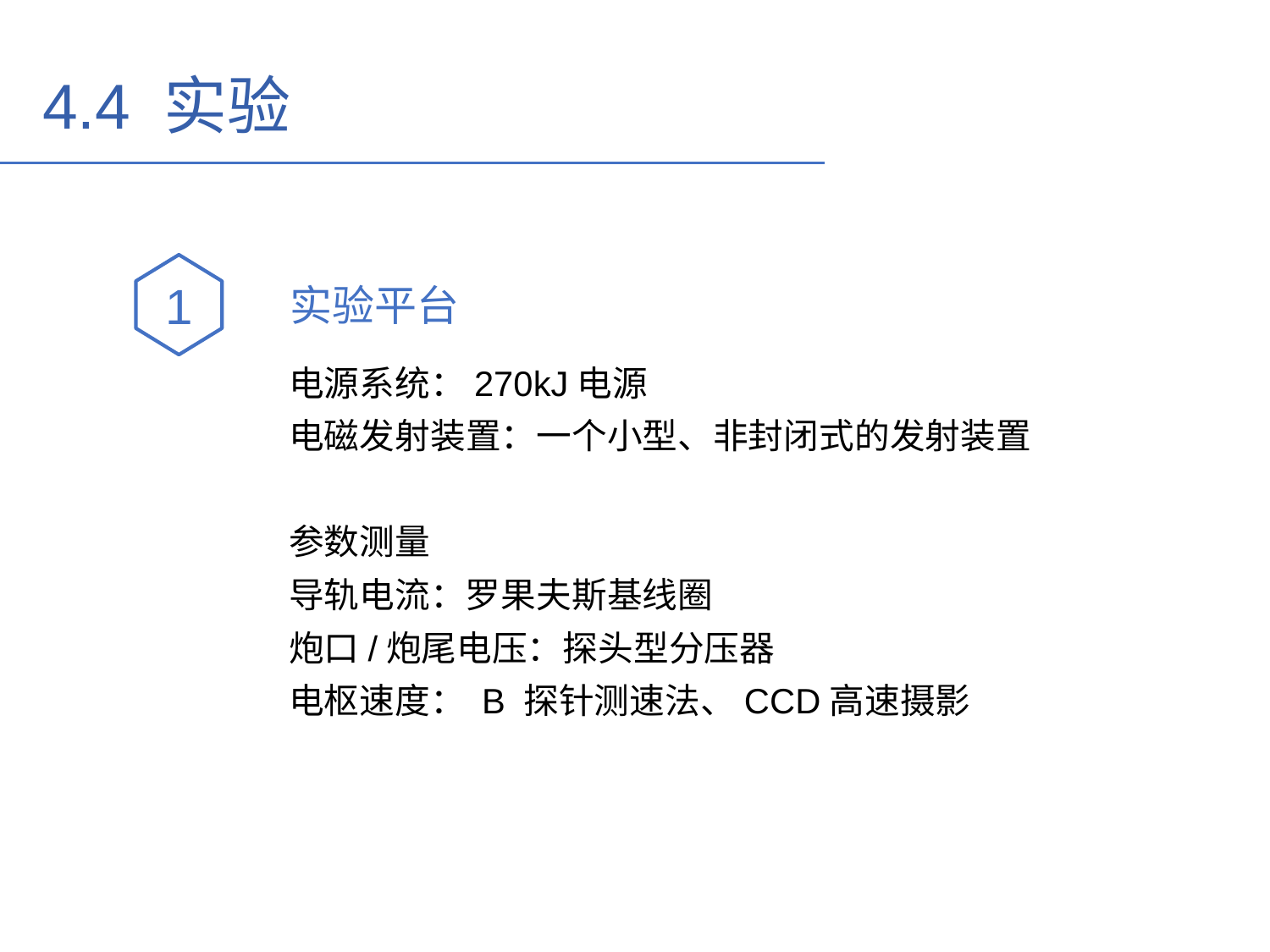

4.4 实验
1
实验平台
电源系统：270kJ电源
电磁发射装置：一个小型、非封闭式的发射装置

参数测量
导轨电流：罗果夫斯基线圈
炮口/炮尾电压：探头型分压器
电枢速度： B 探针测速法、CCD高速摄影